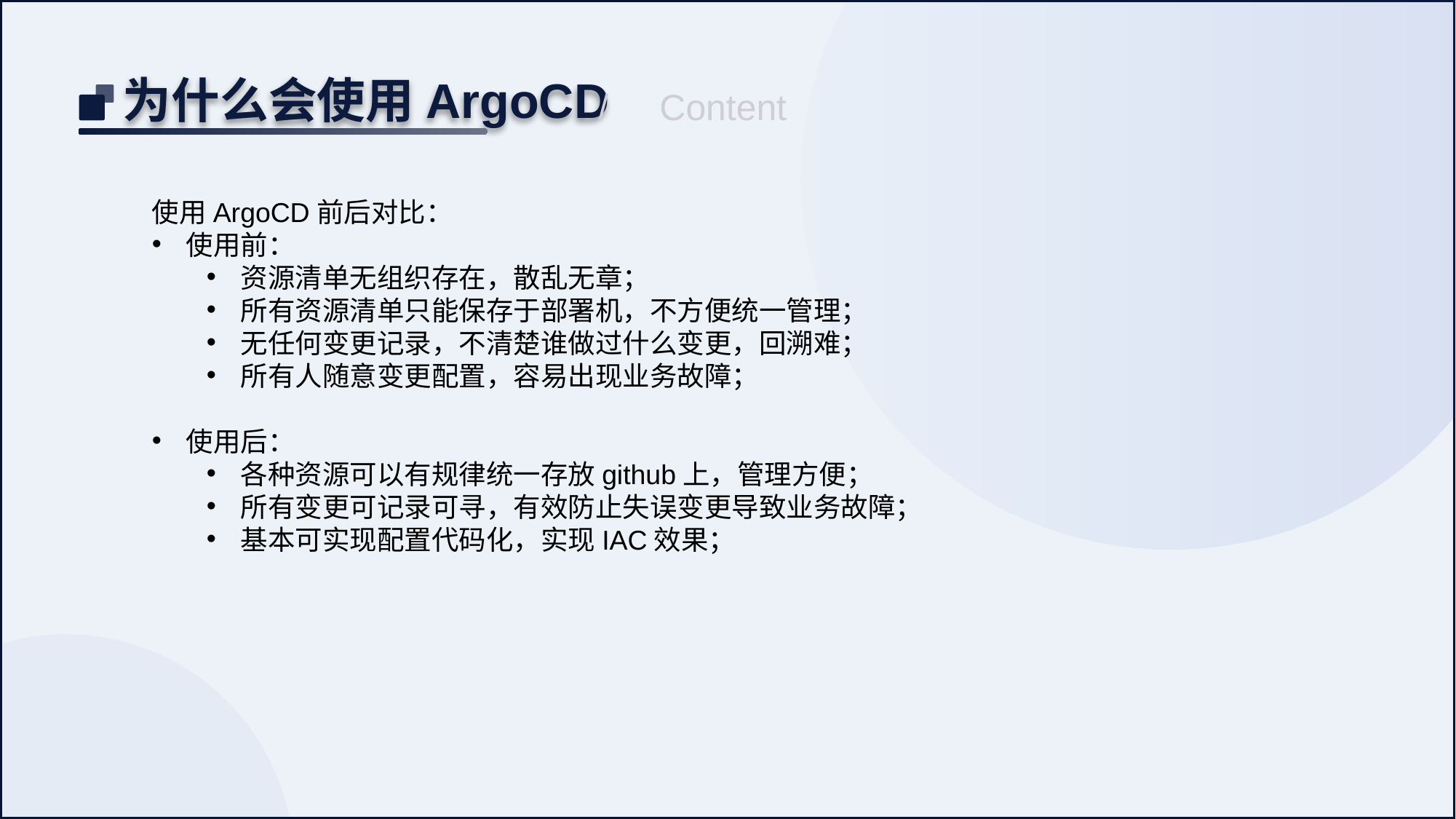

为什么会使用ArgoCD
/
Content

使用ArgoCD前后对比：
使用前：
资源清单无组织存在，散乱无章；
所有资源清单只能保存于部署机，不方便统一管理；
无任何变更记录，不清楚谁做过什么变更，回溯难；
所有人随意变更配置，容易出现业务故障；

使用后：
各种资源可以有规律统一存放github上，管理方便；
所有变更可记录可寻，有效防止失误变更导致业务故障；
基本可实现配置代码化，实现IAC效果；